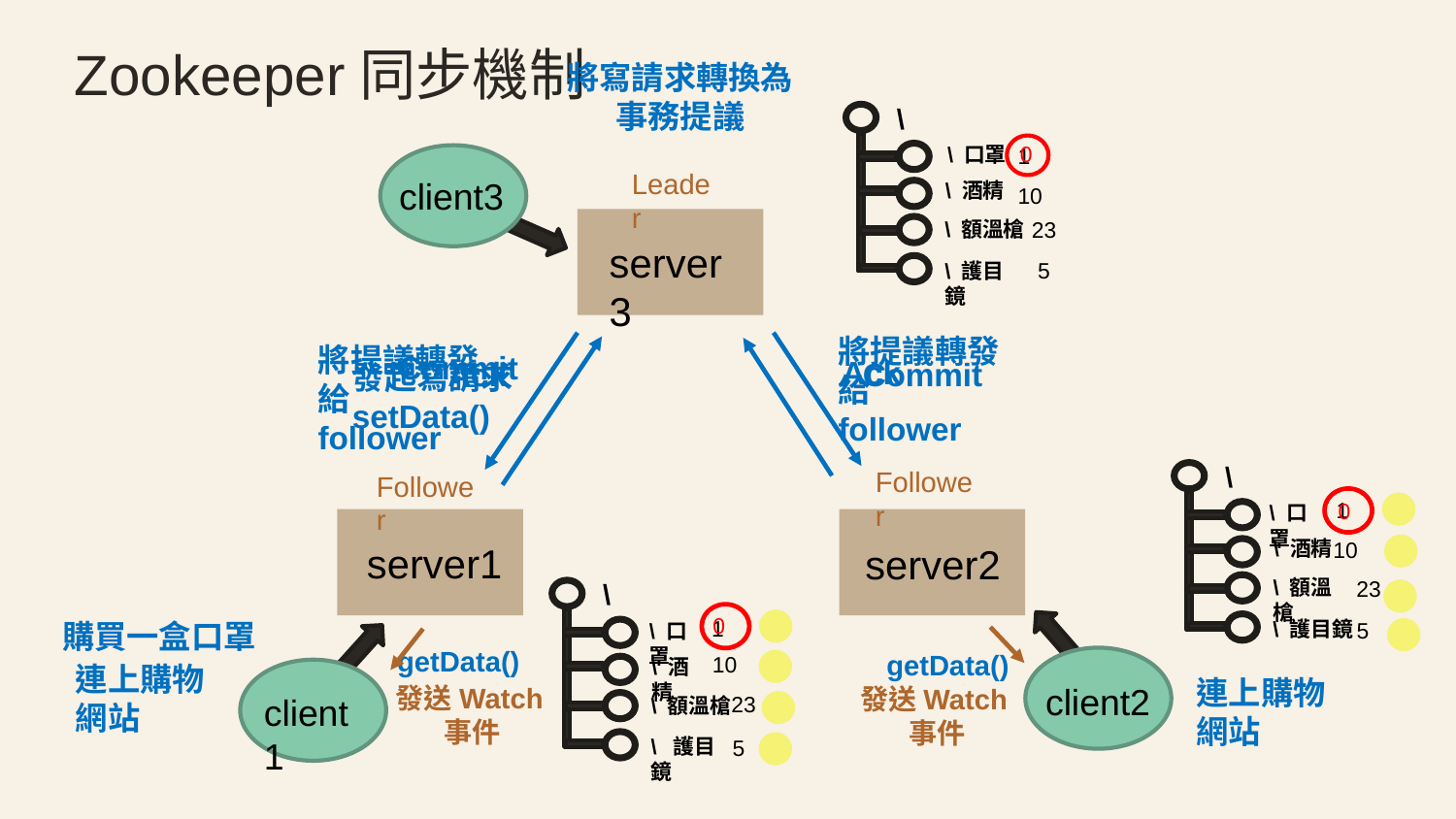

# Zookeeper同步機制
將寫請求轉換為事務提議
\

\ 口罩
\ 酒精
\ 額溫槍
\ 護目鏡
0

1

client3

Leader
10

server3
23
5
將提議轉發給follower
將提議轉發給follower
Commit
Ack
Commit
Ack
發起寫請求
setData()
\

\ 口罩
\ 酒精
\ 額溫槍
\ 護目鏡
Follower
Follower

1
0

server1

server2
10

23
\

\ 口罩
\ 酒精
\ 額溫槍
\  護目鏡

client2

0
1
購買一盒口罩
5

client1

getData()
getData()
10

連上購物網站
連上購物網站
發送Watch事件
發送Watch事件
23

5